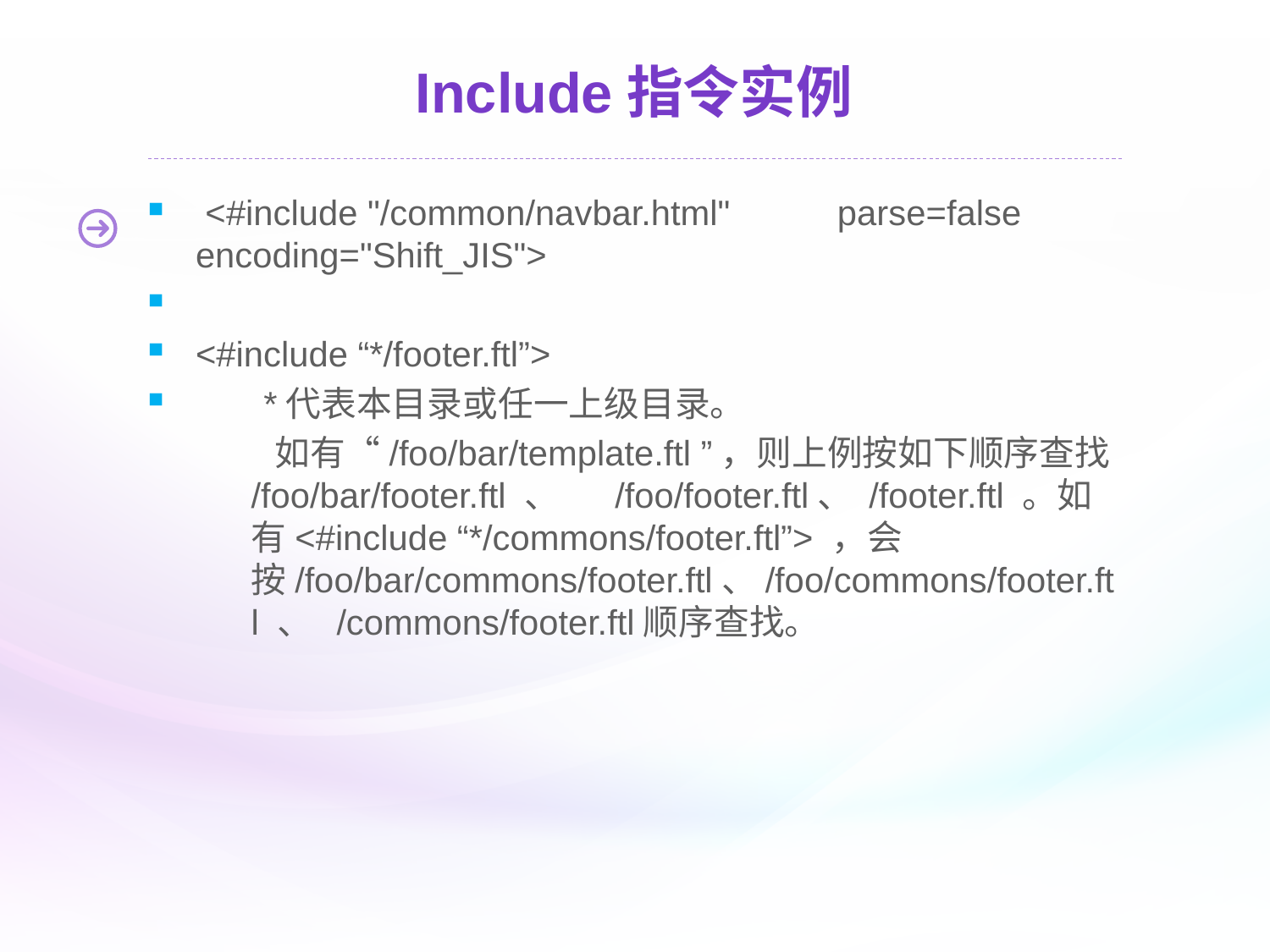

# Include指令实例
 <#include "/common/navbar.html"           parse=false encoding="Shift_JIS">

<#include “*/footer.ftl”>
       *代表本目录或任一上级目录。
       如有“/foo/bar/template.ftl ”，则上例按如下顺序查找/foo/bar/footer.ftl 、      /foo/footer.ftl、 /footer.ftl 。如有<#include “*/commons/footer.ftl”> ，会   按/foo/bar/commons/footer.ftl、/foo/commons/footer.ftl 、  /commons/footer.ftl顺序查找。